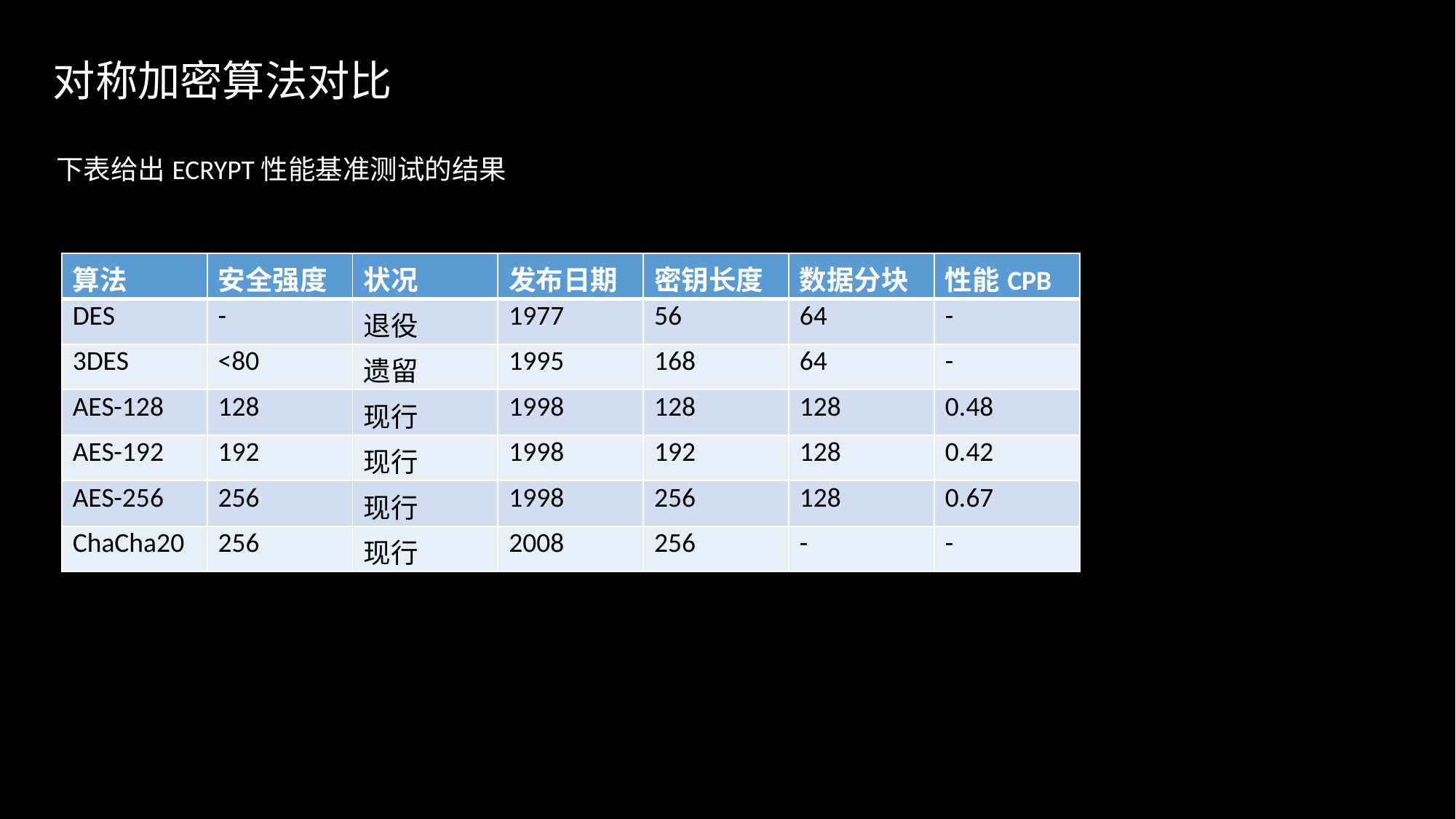

对称加密算法对比
下表给出ECRYPT性能基准测试的结果

| 算法 | 安全强度 | 状况 | 发布日期 | 密钥长度 | 数据分块 | 性能CPB |
| --- | --- | --- | --- | --- | --- | --- |
| DES | - | 退役 | 1977 | 56 | 64 | - |
| 3DES | <80 | 遗留 | 1995 | 168 | 64 | - |
| AES-128 | 128 | 现行 | 1998 | 128 | 128 | 0.48 |
| AES-192 | 192 | 现行 | 1998 | 192 | 128 | 0.42 |
| AES-256 | 256 | 现行 | 1998 | 256 | 128 | 0.67 |
| ChaCha20 | 256 | 现行 | 2008 | 256 | - | - |